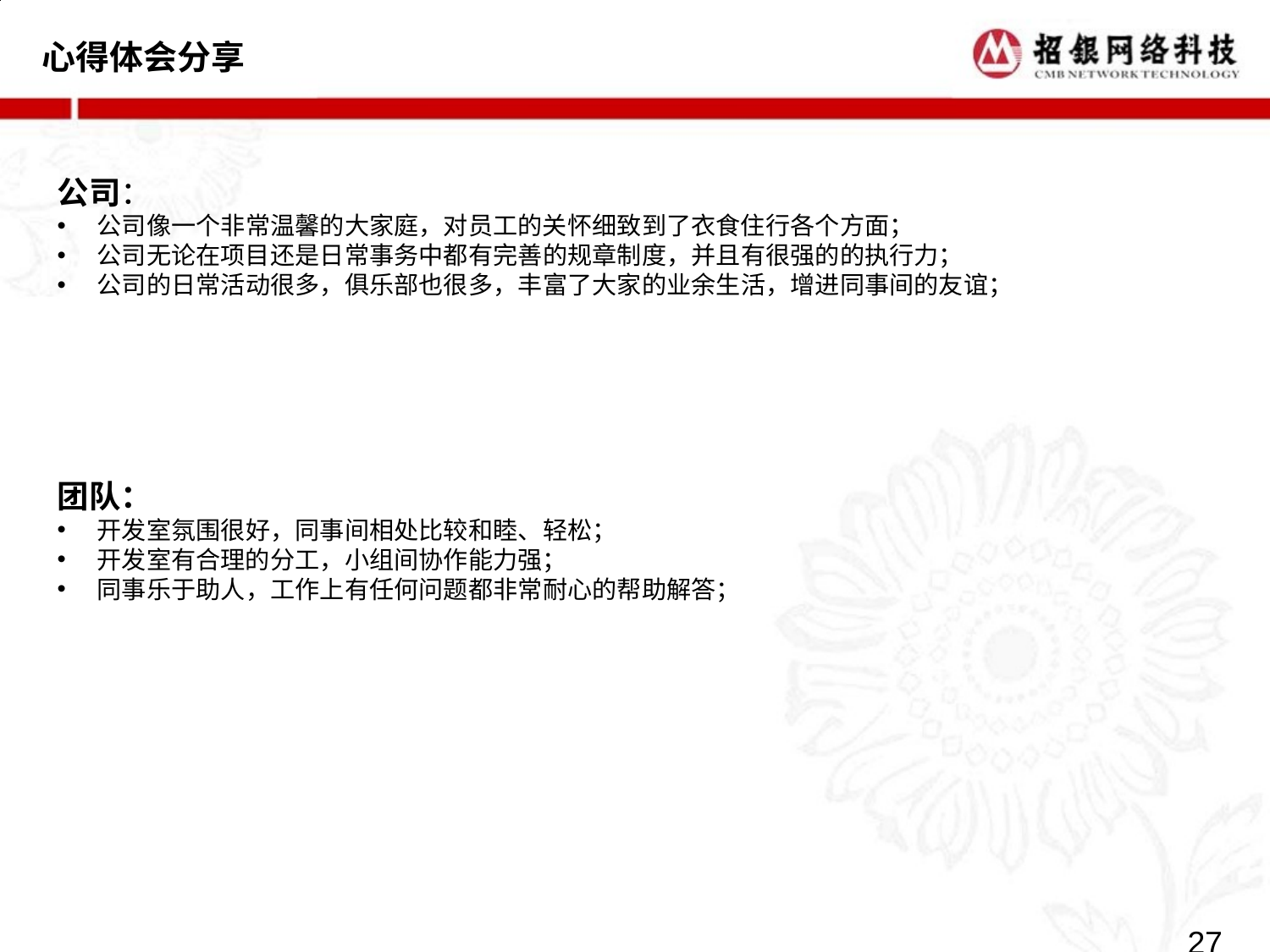

心得体会分享
公司：
公司像一个非常温馨的大家庭，对员工的关怀细致到了衣食住行各个方面；
公司无论在项目还是日常事务中都有完善的规章制度，并且有很强的的执行力；
公司的日常活动很多，俱乐部也很多，丰富了大家的业余生活，增进同事间的友谊；

团队：
开发室氛围很好，同事间相处比较和睦、轻松；
开发室有合理的分工，小组间协作能力强；
同事乐于助人，工作上有任何问题都非常耐心的帮助解答；
27